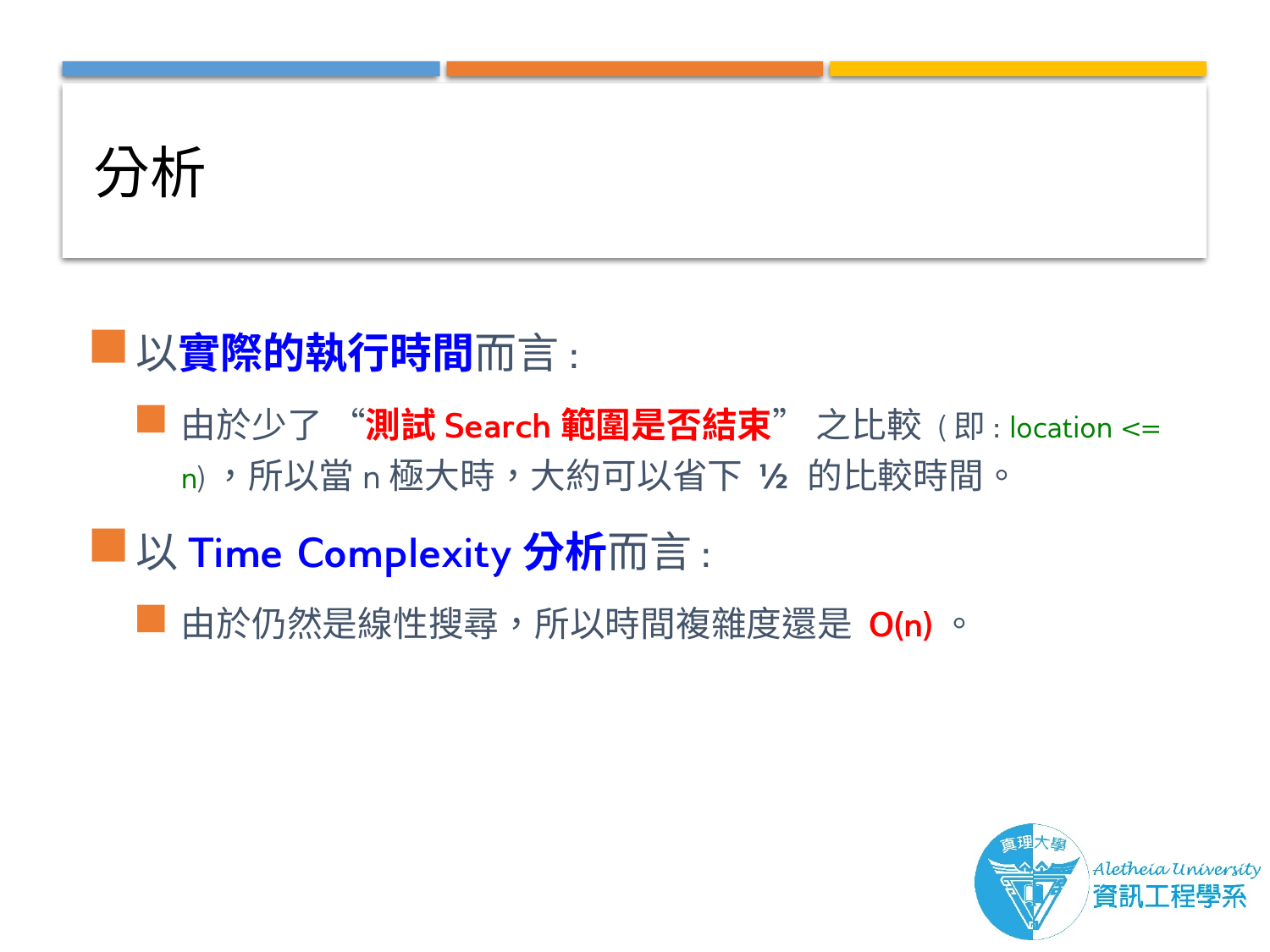

# 分析
以實際的執行時間而言:
由於少了 “測試Search範圍是否結束” 之比較 (即: location <= n)，所以當n極大時，大約可以省下 ½ 的比較時間。
以Time Complexity分析而言:
由於仍然是線性搜尋，所以時間複雜度還是 O(n)。